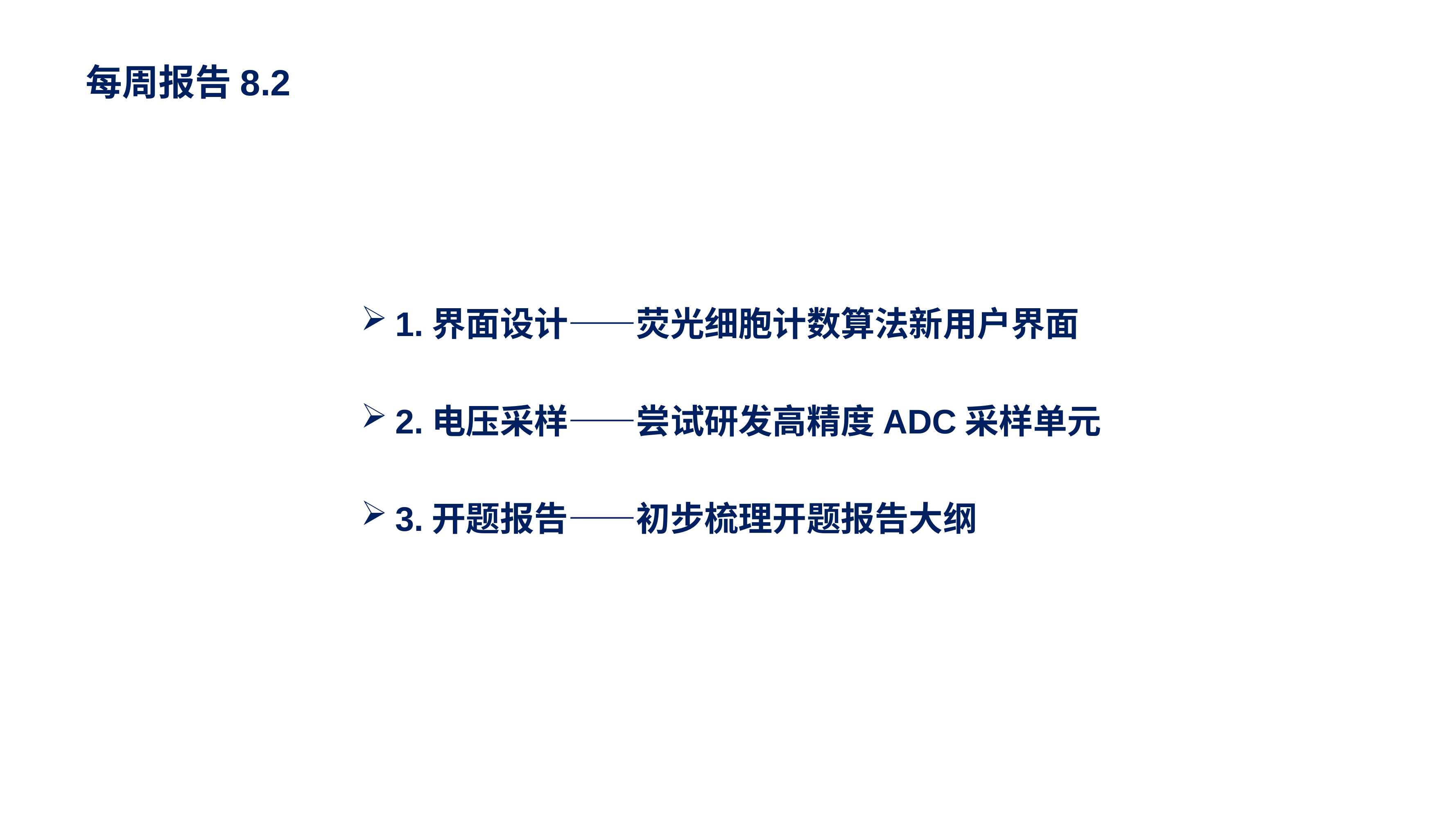

每周报告8.2
1.界面设计——荧光细胞计数算法新用户界面
2.电压采样——尝试研发高精度ADC采样单元
3.开题报告——初步梳理开题报告大纲